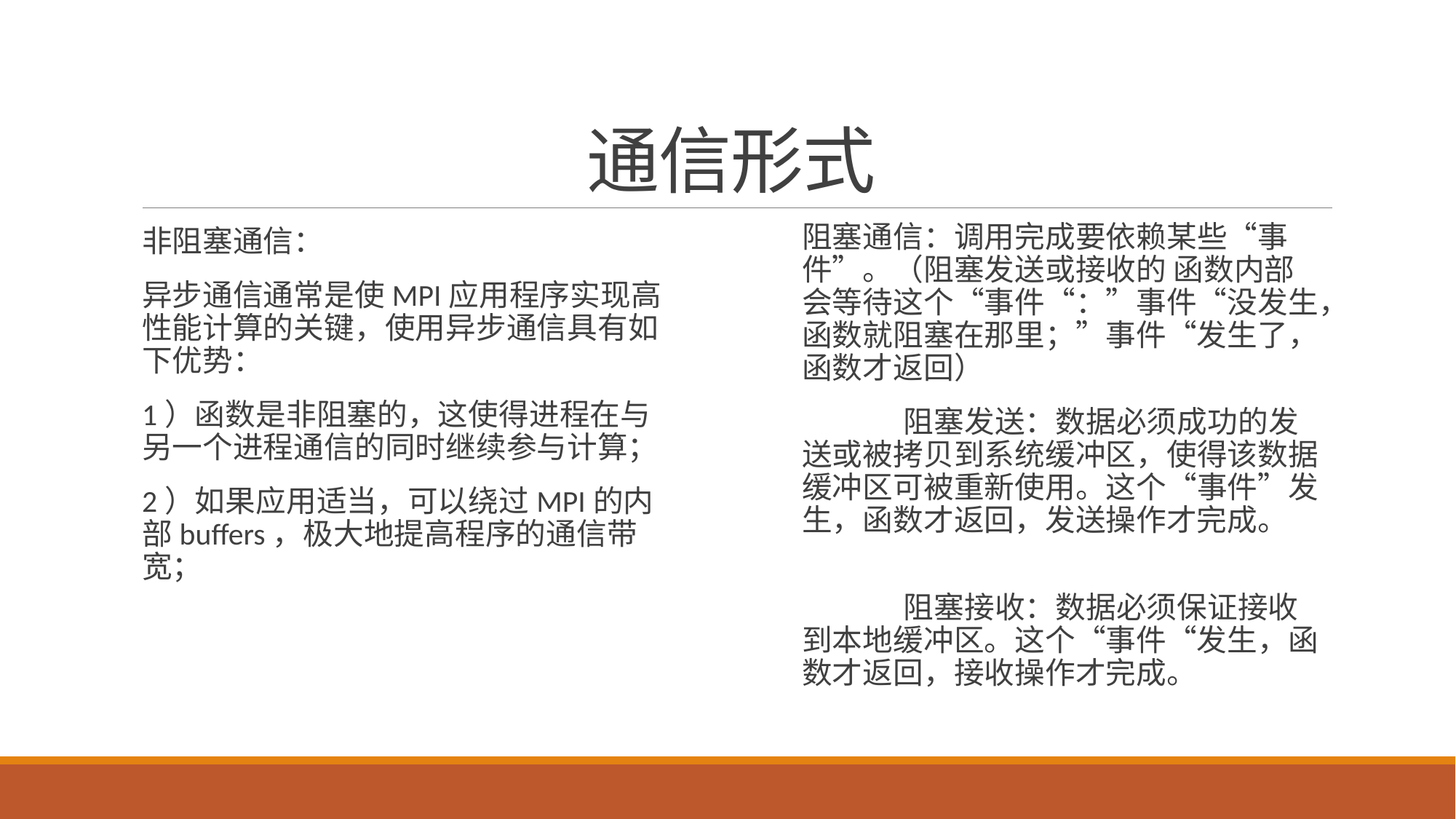

# 通信形式
阻塞通信：调用完成要依赖某些“事件”。（阻塞发送或接收的 函数内部 会等待这个“事件“：”事件“没发生，函数就阻塞在那里；”事件“发生了，函数才返回）
              阻塞发送：数据必须成功的发送或被拷贝到系统缓冲区，使得该数据缓冲区可被重新使用。这个“事件”发生，函数才返回，发送操作才完成。
              阻塞接收：数据必须保证接收到本地缓冲区。这个“事件“发生，函数才返回，接收操作才完成。
非阻塞通信：
异步通信通常是使MPI应用程序实现高性能计算的关键，使用异步通信具有如下优势：
1）函数是非阻塞的，这使得进程在与另一个进程通信的同时继续参与计算；
2）如果应用适当，可以绕过MPI的内部buffers，极大地提高程序的通信带宽；